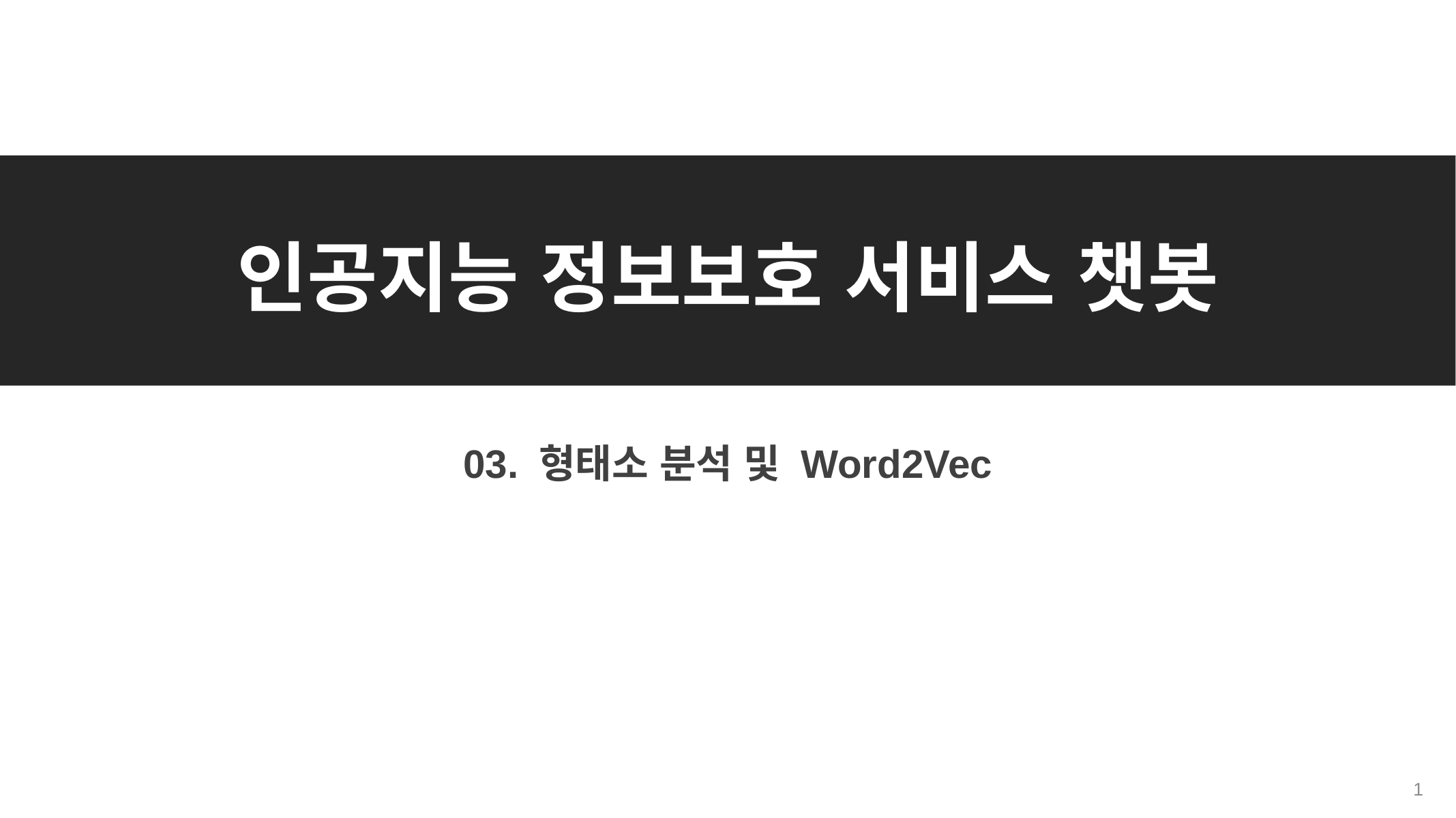

# 인공지능 정보보호 서비스 챗봇
03. 형태소 분석 및 Word2Vec
1